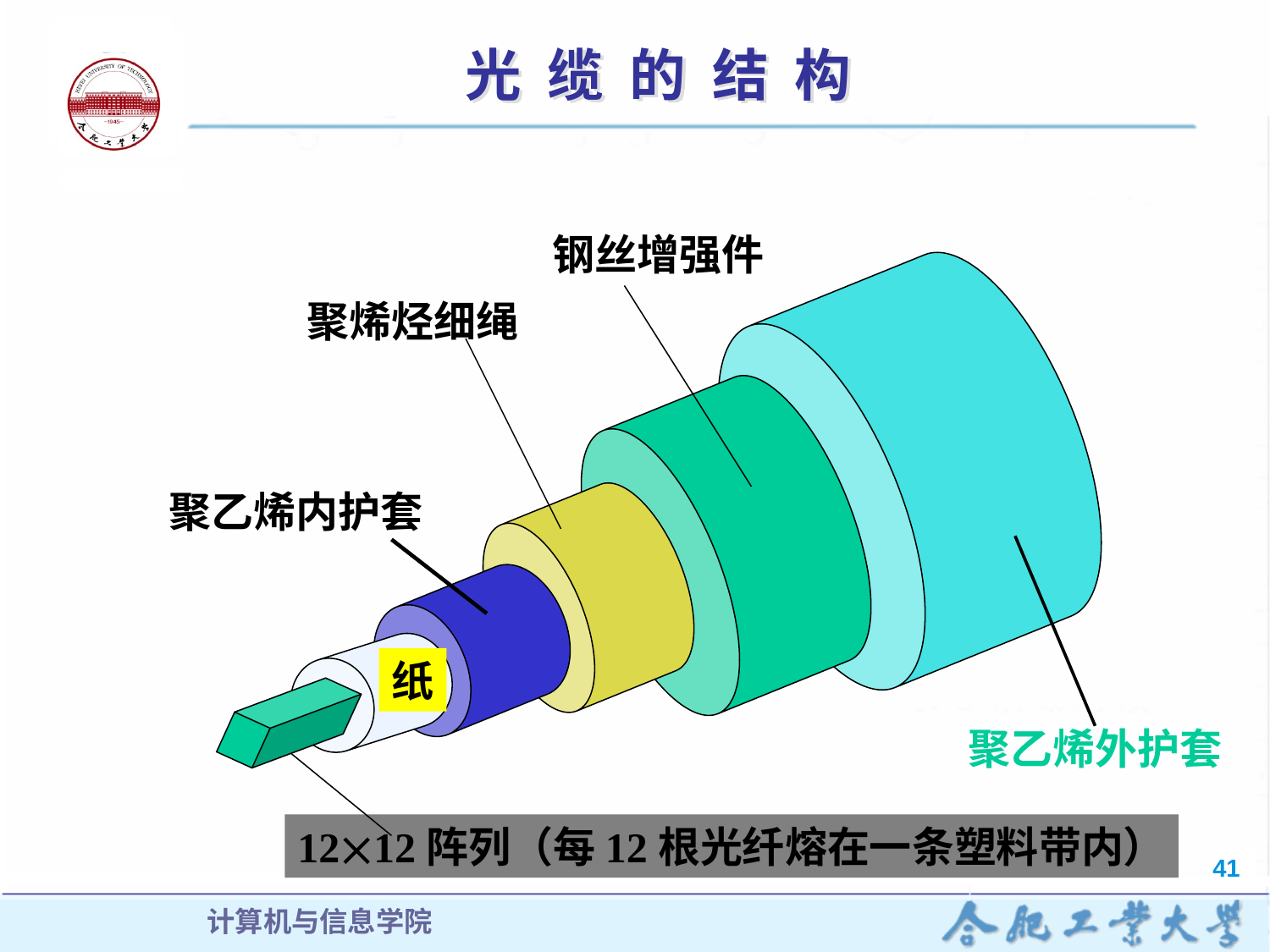

# 光  缆  的  结  构
钢丝增强件

聚烯烃细绳

聚乙烯内护套

纸
聚乙烯外护套

12×12阵列（每12根光纤熔在一条塑料带内）